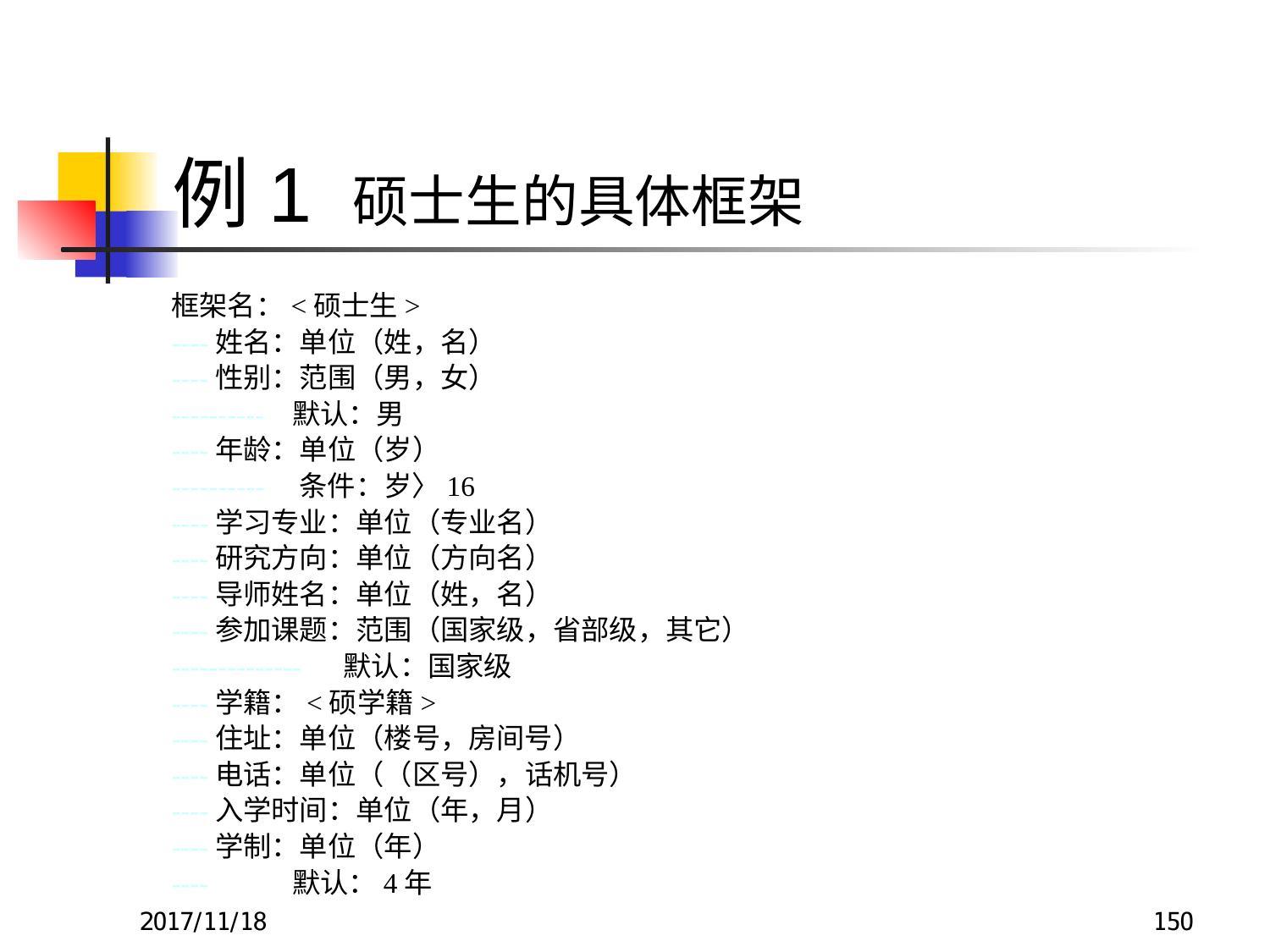

# 例1 硕士生的具体框架
框架名：<硕士生>
----姓名：单位（姓，名）
----性别：范围（男，女）
----------   默认：男
----年龄：单位（岁）
----------    条件：岁〉16
----学习专业：单位（专业名）
----研究方向：单位（方向名）
----导师姓名：单位（姓，名）
----参加课题：范围（国家级，省部级，其它）
--------------     默认：国家级
----学籍：<硕学籍>
----住址：单位（楼号，房间号）
----电话：单位（（区号），话机号）
----入学时间：单位（年，月）
----学制：单位（年）
----           默认：4年
2017/11/18
150